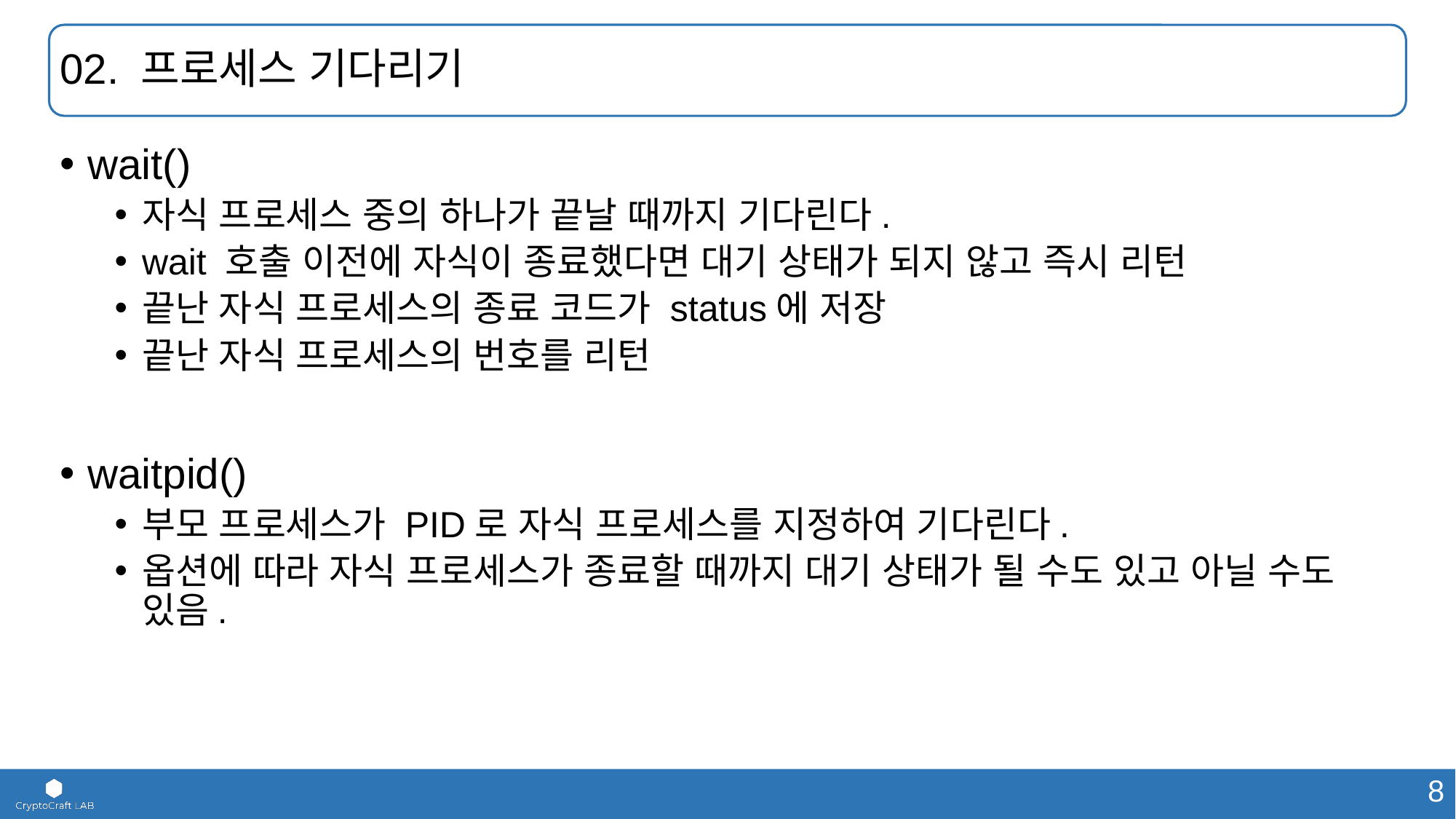

# 02. 프로세스 기다리기
wait()
자식 프로세스 중의 하나가 끝날 때까지 기다린다.
wait 호출 이전에 자식이 종료했다면 대기 상태가 되지 않고 즉시 리턴
끝난 자식 프로세스의 종료 코드가 status에 저장
끝난 자식 프로세스의 번호를 리턴

waitpid()
부모 프로세스가 PID로 자식 프로세스를 지정하여 기다린다.
옵션에 따라 자식 프로세스가 종료할 때까지 대기 상태가 될 수도 있고 아닐 수도 있음.